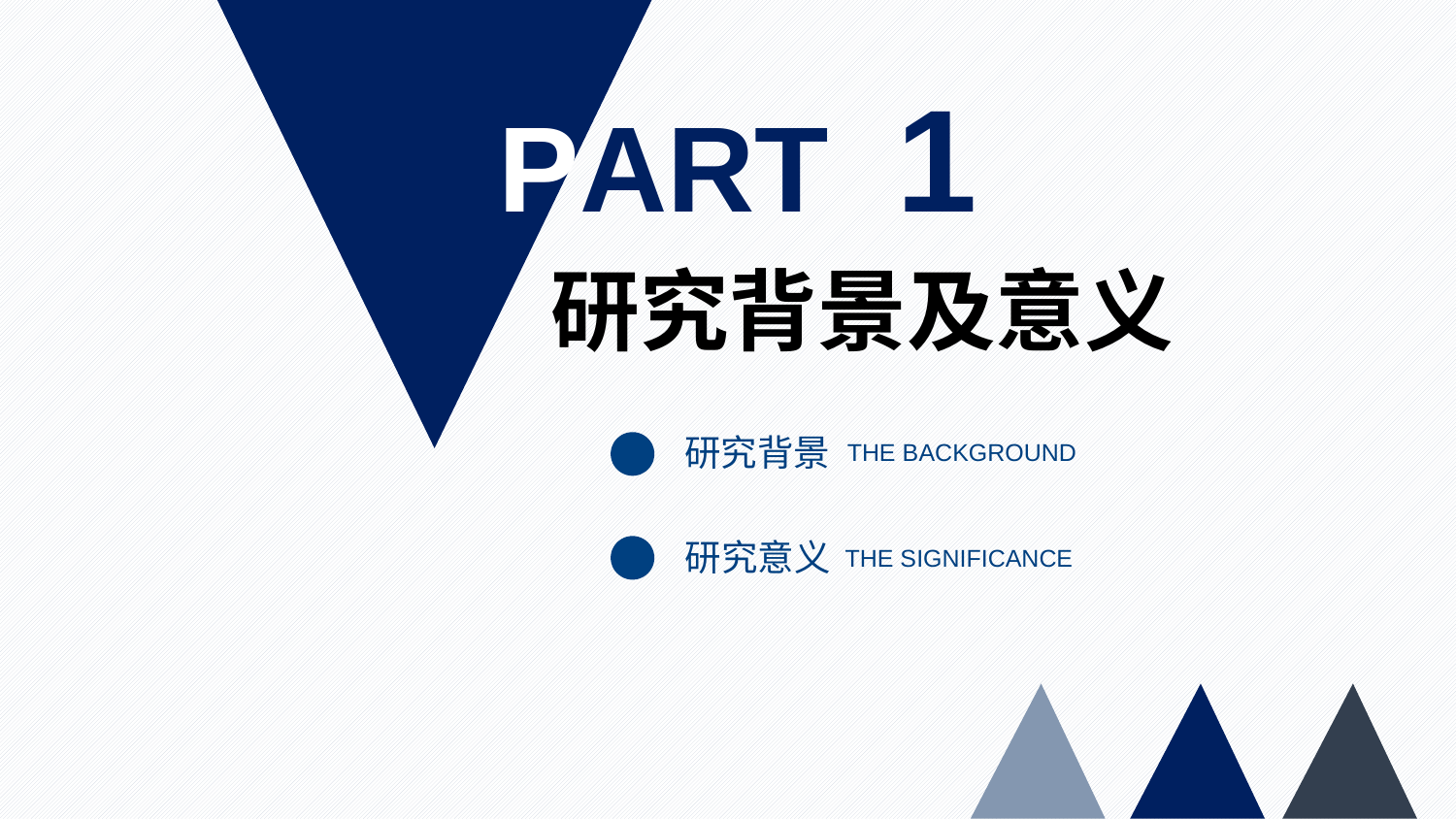

PART  1
研究背景及意义
研究背景
THE BACKGROUND

研究意义
THE SIGNIFICANCE